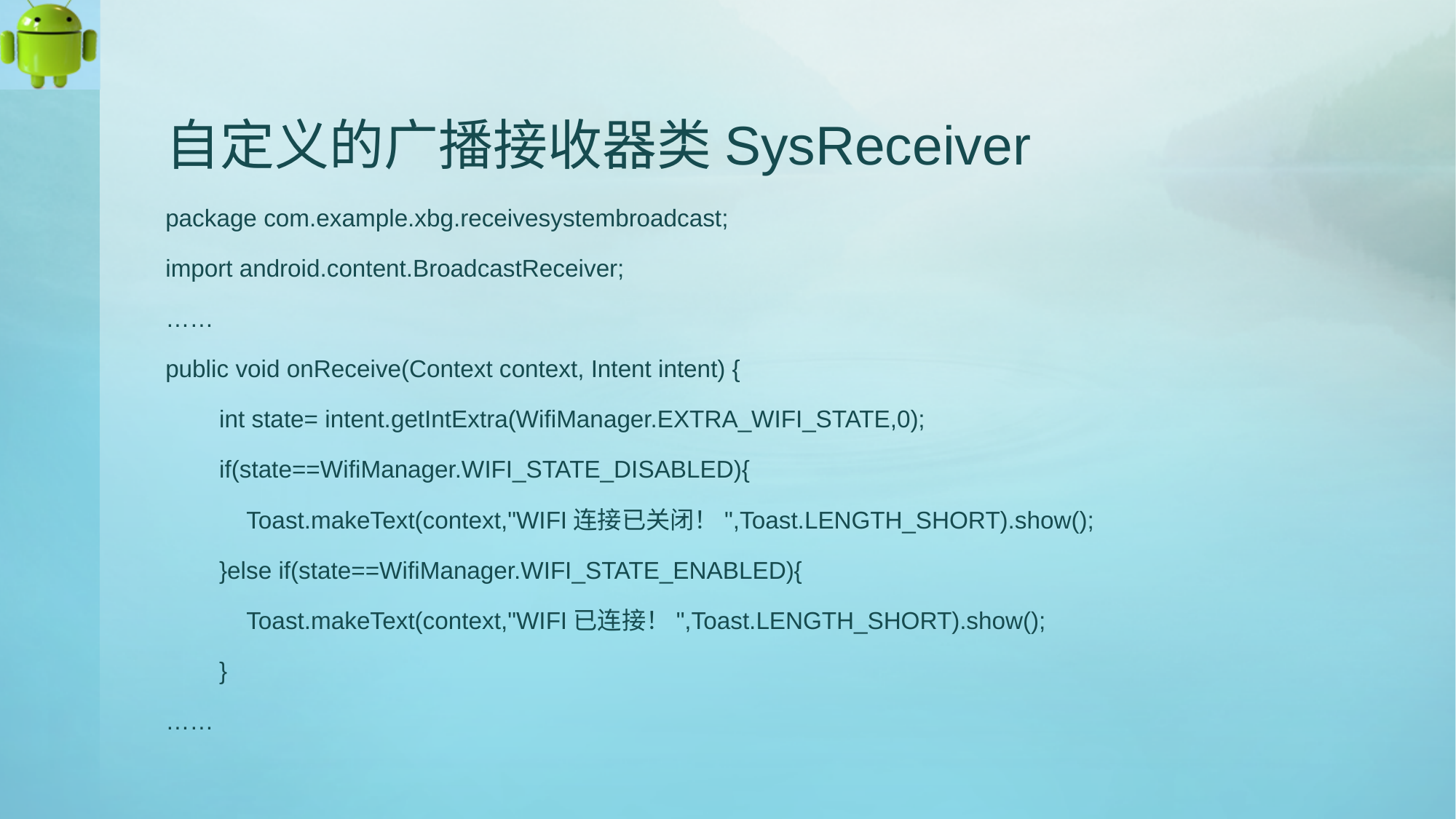

# 自定义的广播接收器类SysReceiver
package com.example.xbg.receivesystembroadcast;
import android.content.BroadcastReceiver;
……
public void onReceive(Context context, Intent intent) {
        int state= intent.getIntExtra(WifiManager.EXTRA_WIFI_STATE,0);
        if(state==WifiManager.WIFI_STATE_DISABLED){
            Toast.makeText(context,"WIFI连接已关闭！",Toast.LENGTH_SHORT).show();
        }else if(state==WifiManager.WIFI_STATE_ENABLED){
            Toast.makeText(context,"WIFI已连接！",Toast.LENGTH_SHORT).show();
        }
……